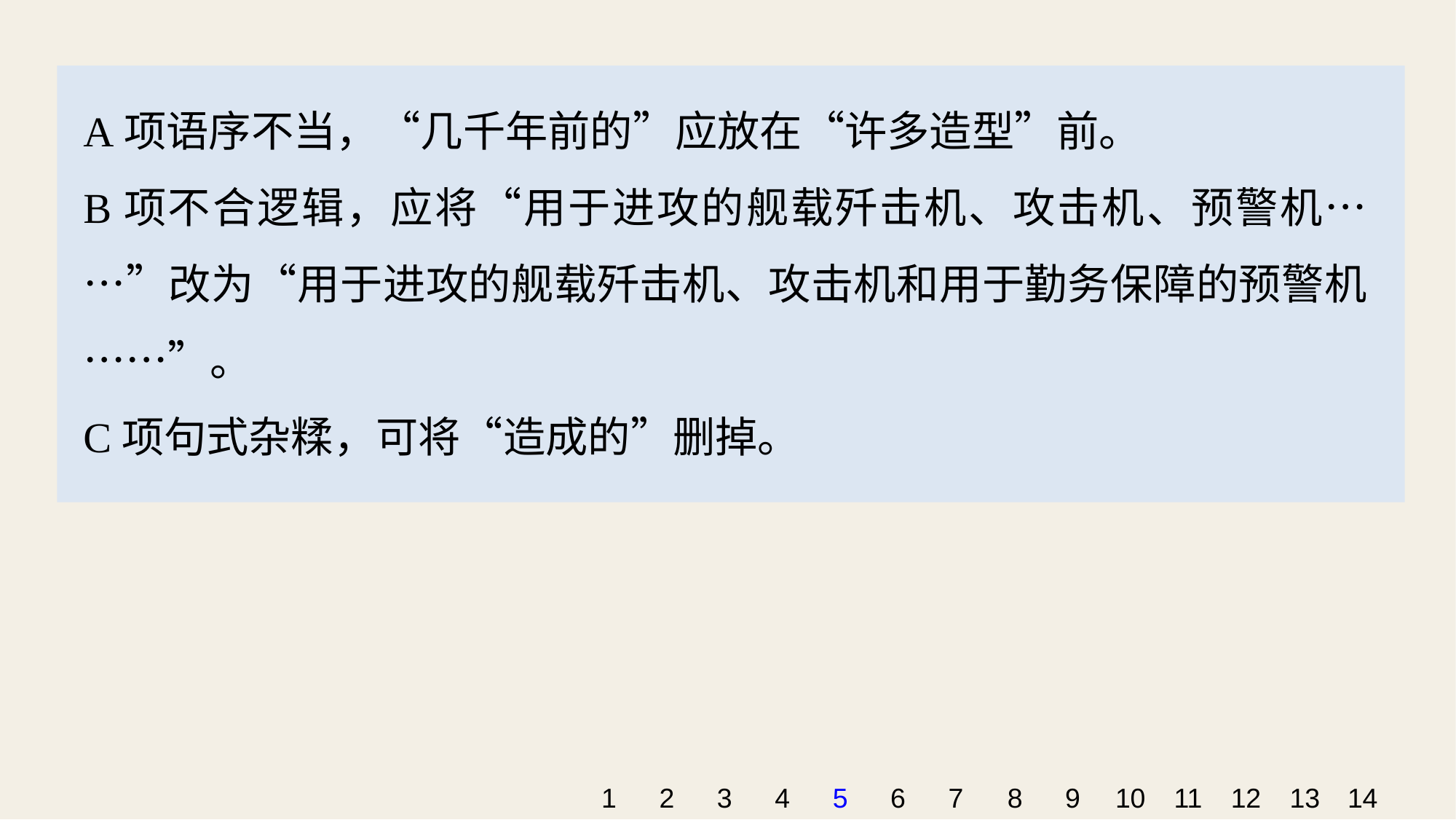

A项语序不当，“几千年前的”应放在“许多造型”前。
B项不合逻辑，应将“用于进攻的舰载歼击机、攻击机、预警机……”改为“用于进攻的舰载歼击机、攻击机和用于勤务保障的预警机……”。
C项句式杂糅，可将“造成的”删掉。
1
2
3
4
5
6
7
8
9
10
11
12
13
14